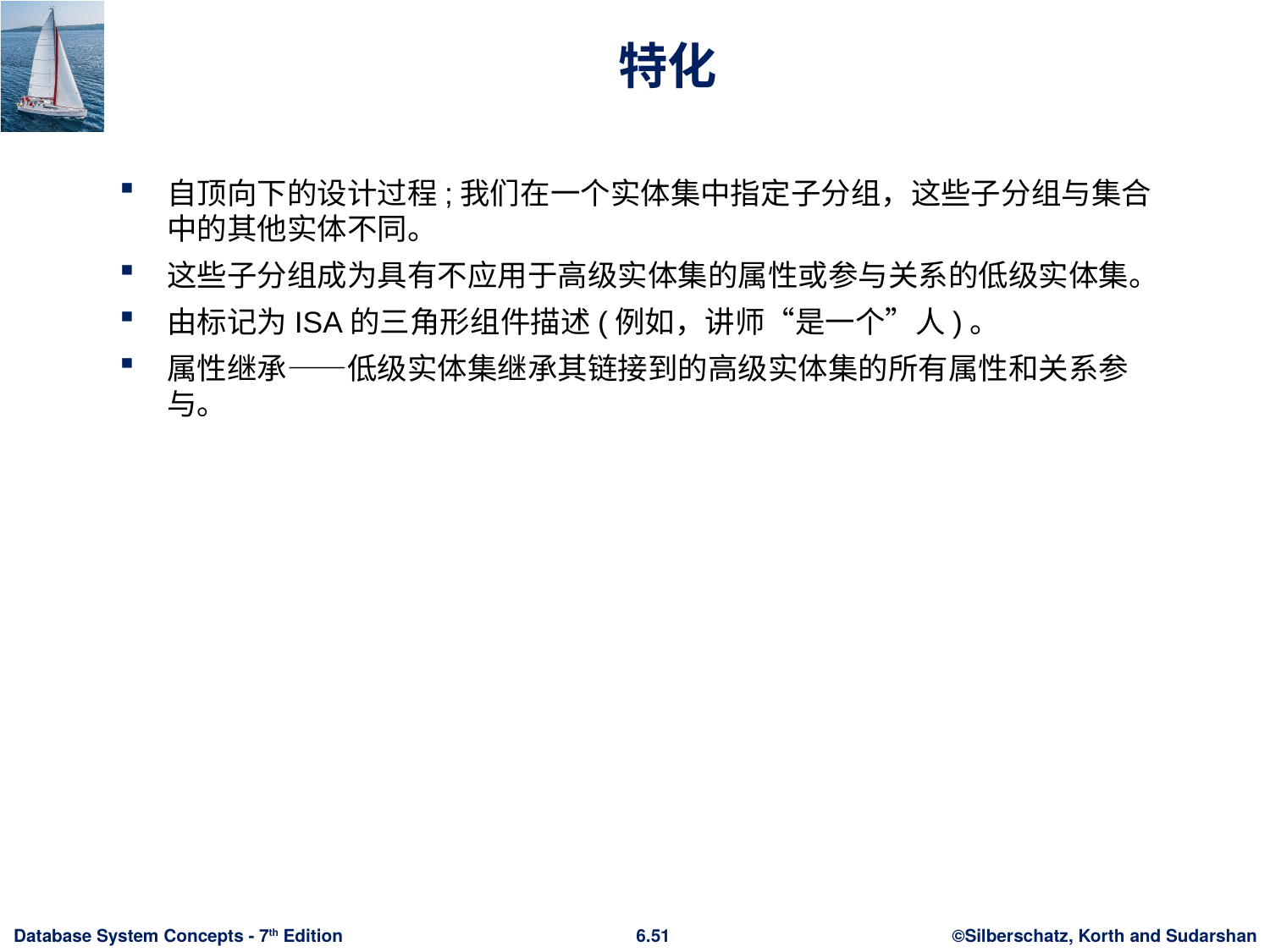

# 特化
自顶向下的设计过程;我们在一个实体集中指定子分组，这些子分组与集合中的其他实体不同。
这些子分组成为具有不应用于高级实体集的属性或参与关系的低级实体集。
由标记为ISA的三角形组件描述(例如，讲师“是一个”人)。
属性继承——低级实体集继承其链接到的高级实体集的所有属性和关系参与。